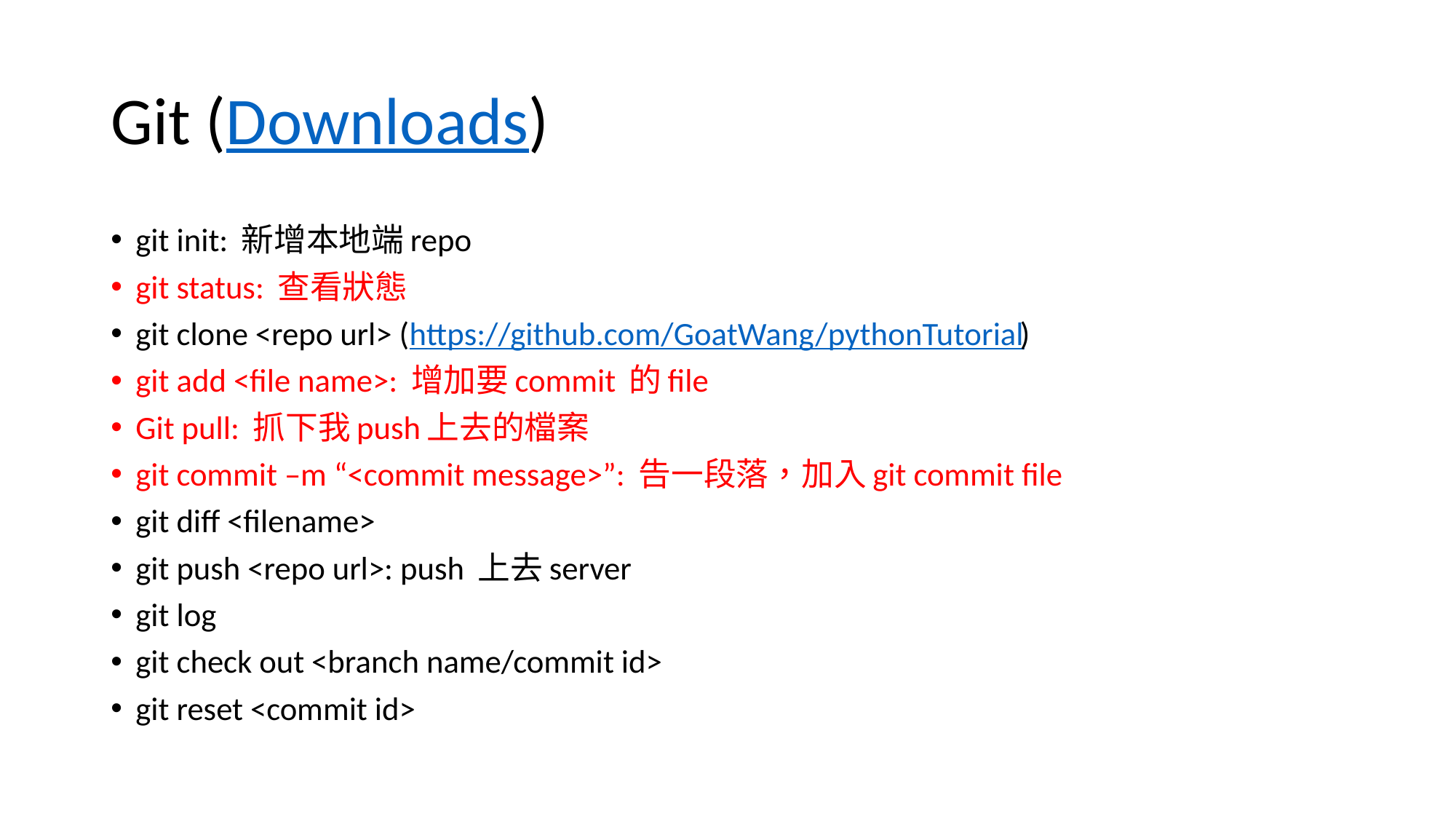

# Git (Downloads)
git init: 新增本地端repo
git status: 查看狀態
git clone <repo url> (https://github.com/GoatWang/pythonTutorial)
git add <file name>: 增加要commit 的file
Git pull: 抓下我push上去的檔案
git commit –m “<commit message>”: 告一段落，加入git commit file
git diff <filename>
git push <repo url>: push 上去server
git log
git check out <branch name/commit id>
git reset <commit id>